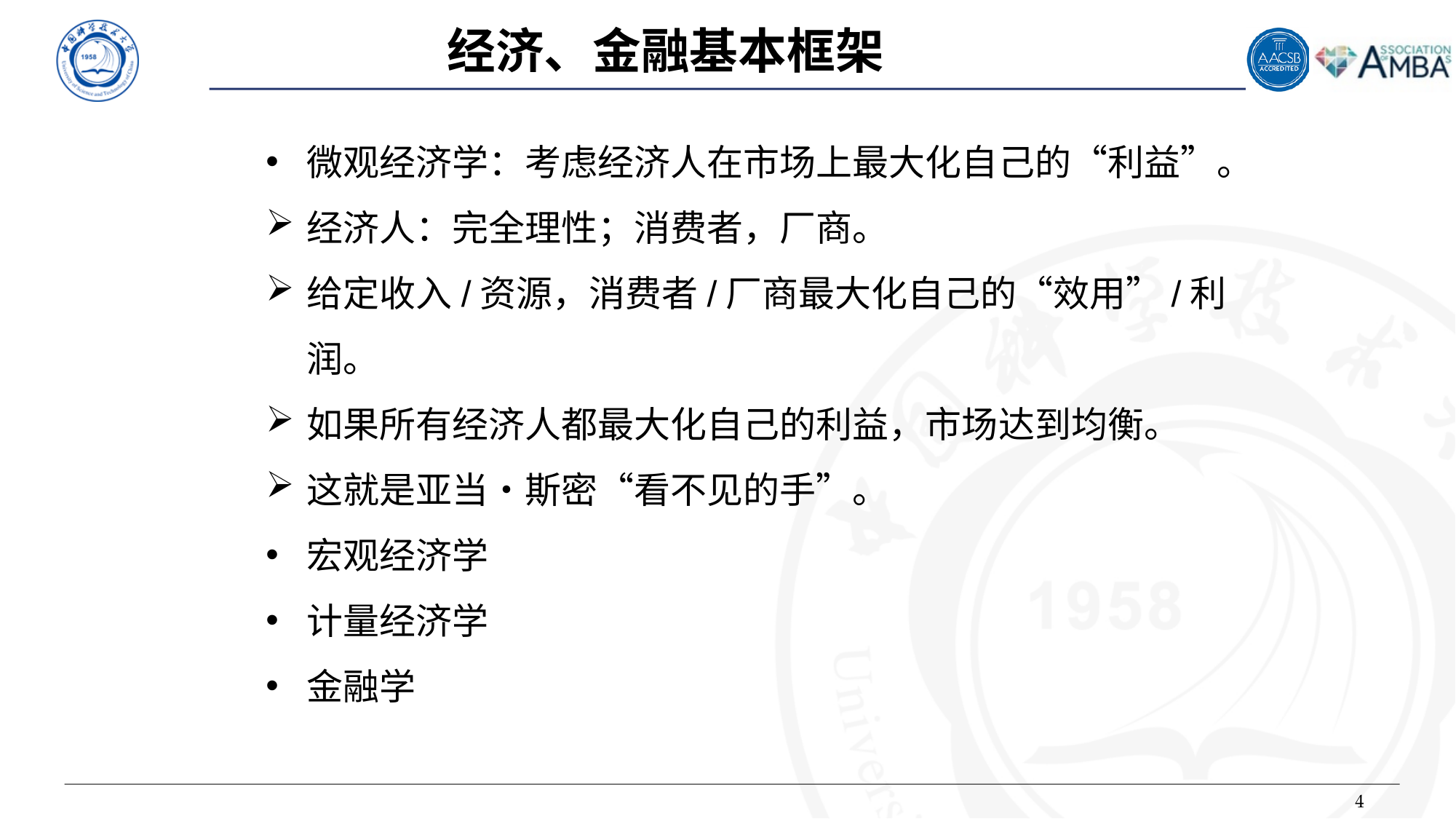

经济、金融基本框架
微观经济学：考虑经济人在市场上最大化自己的“利益”。
经济人：完全理性；消费者，厂商。
给定收入/资源，消费者/厂商最大化自己的“效用”/利润。
如果所有经济人都最大化自己的利益，市场达到均衡。
这就是亚当•斯密“看不见的手”。
宏观经济学
计量经济学
金融学